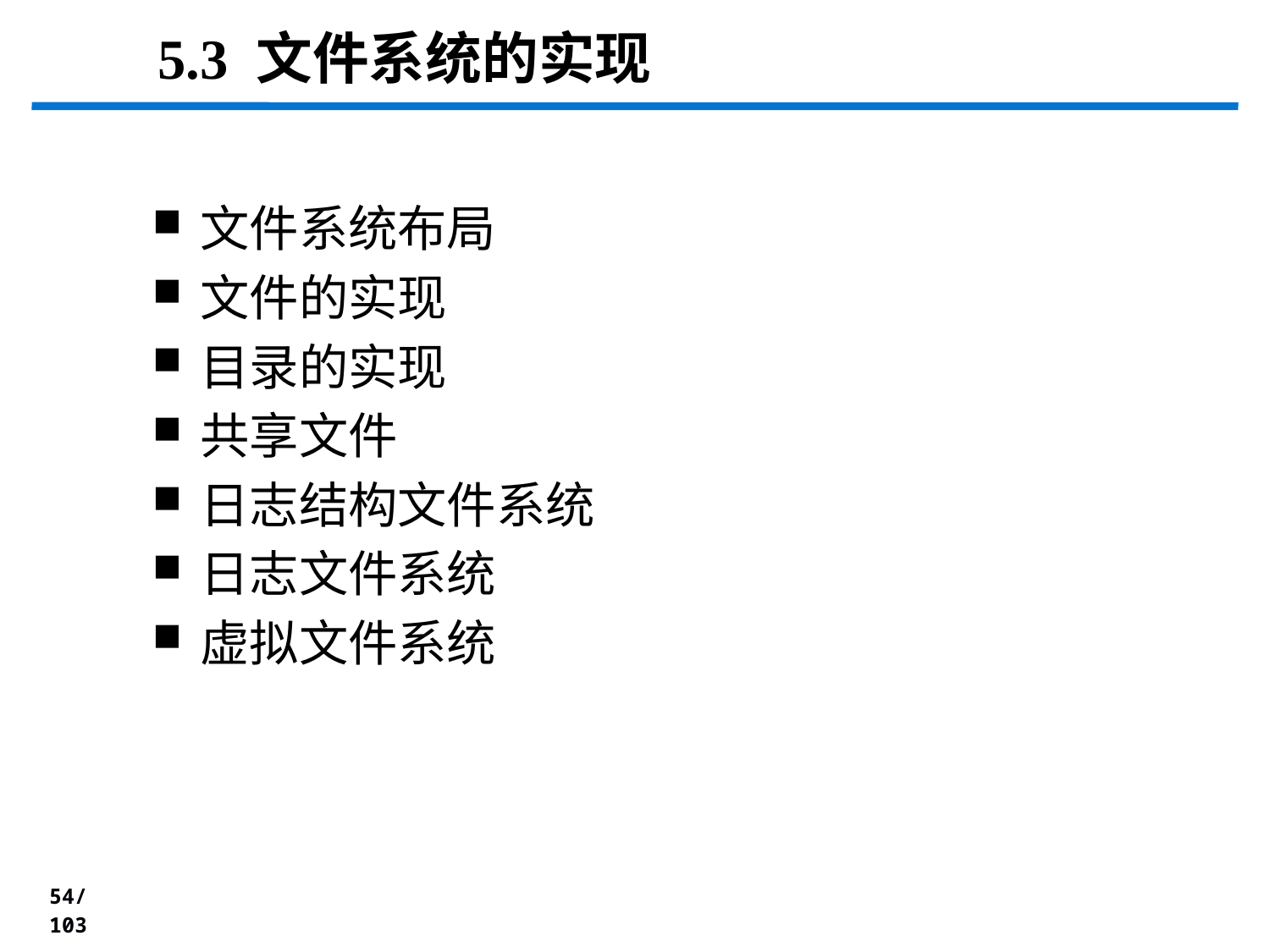

5.3 文件系统的实现
文件系统布局
文件的实现
目录的实现
共享文件
日志结构文件系统
日志文件系统
虚拟文件系统